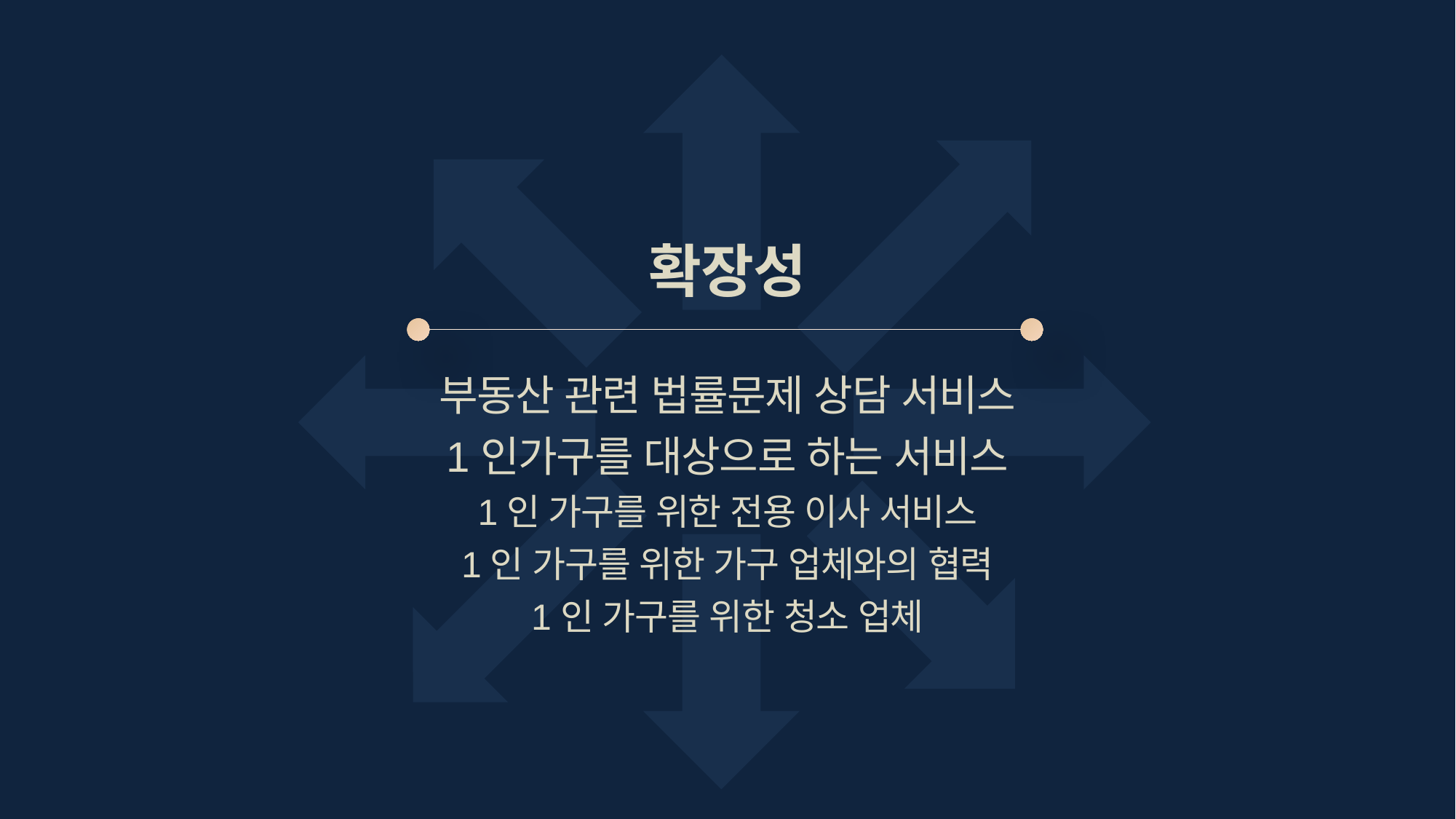

# 확장성

부동산 관련 법률문제 상담 서비스
1인가구를 대상으로 하는 서비스
1인 가구를 위한 전용 이사 서비스
1인 가구를 위한 가구 업체와의 협력
1인 가구를 위한 청소 업체